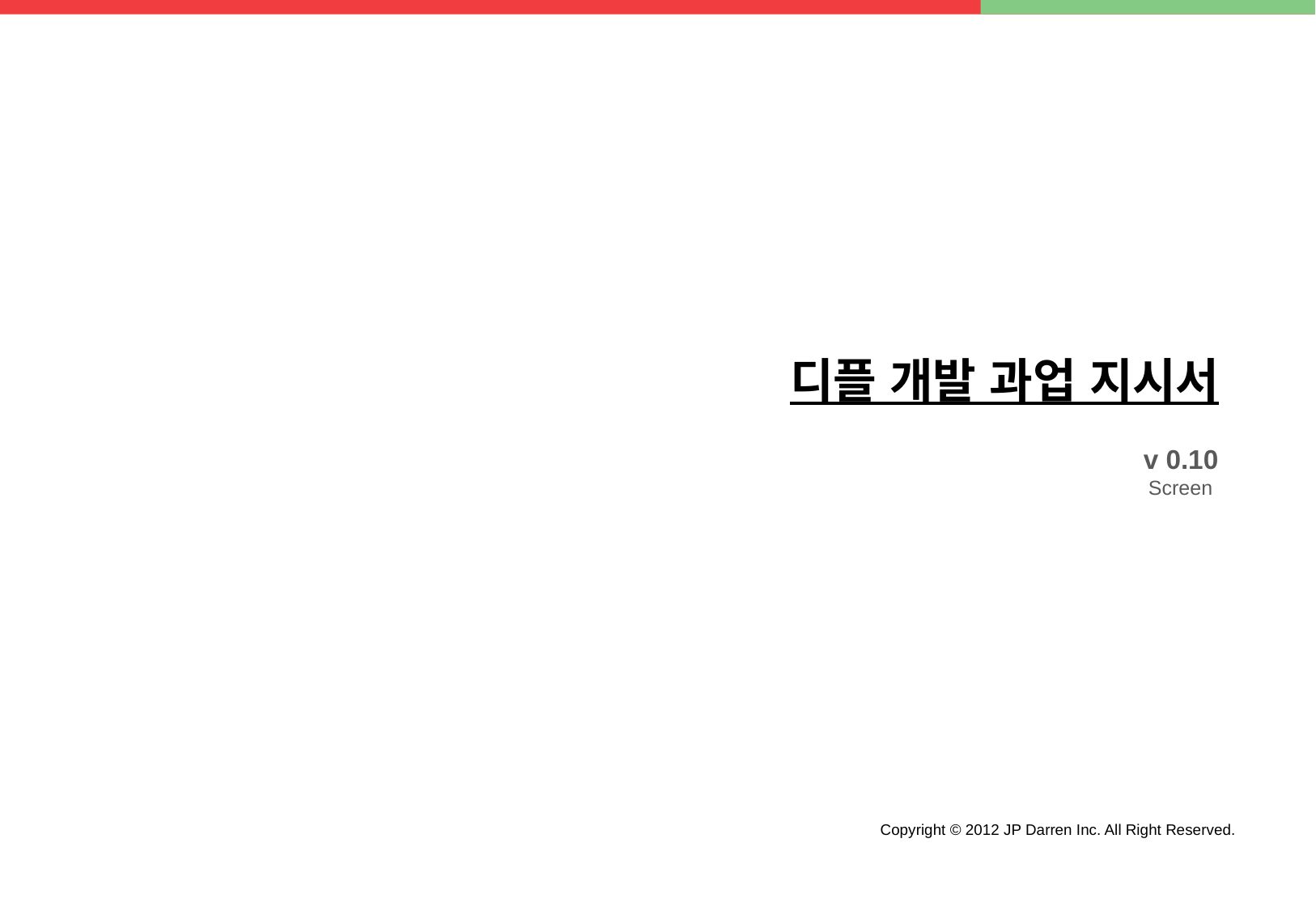

# 디플 개발 과업 지시서
v 0.10
Screen